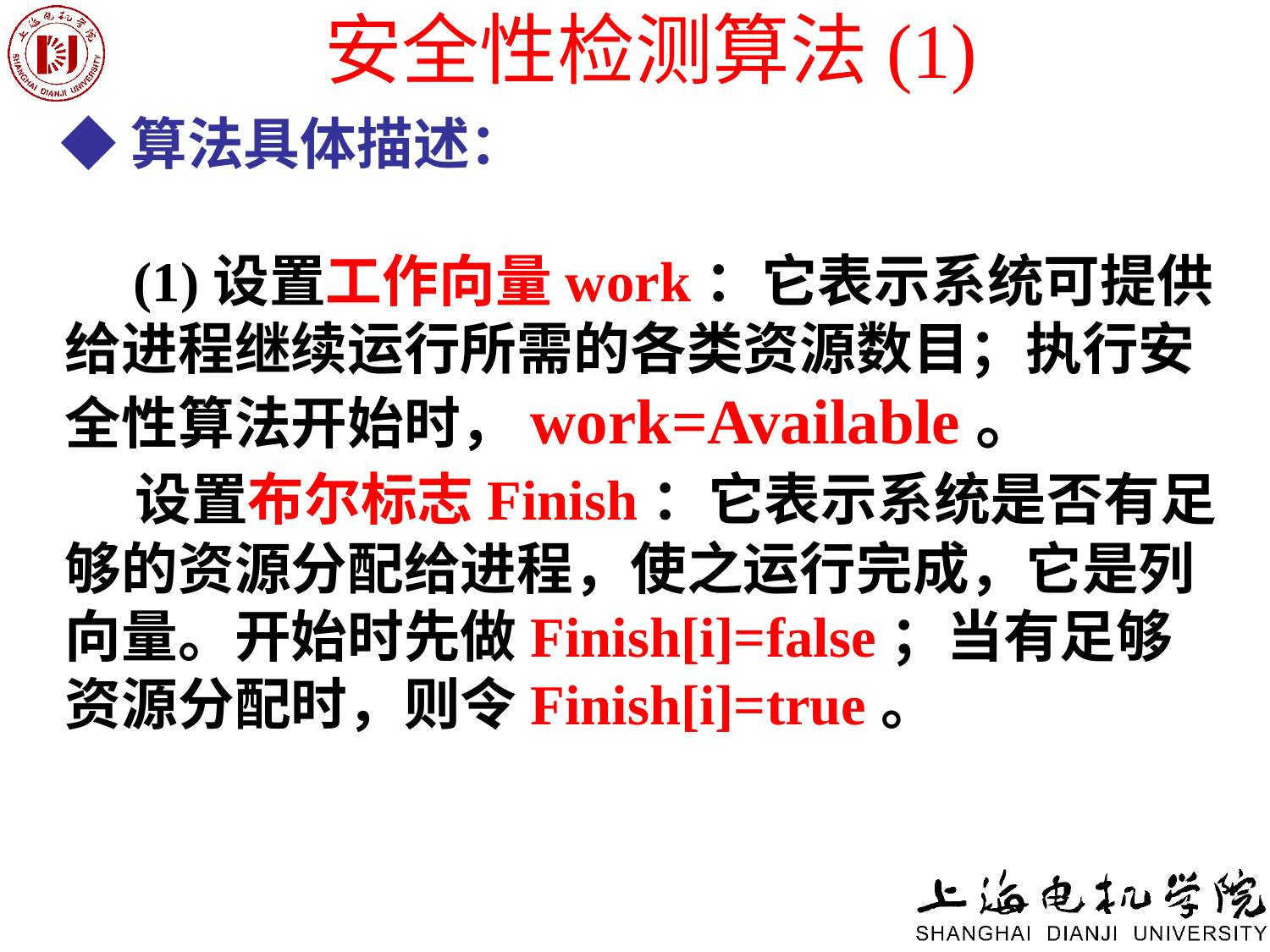

# 安全性检测算法(1)
◆算法具体描述：
   (1)设置工作向量work：它表示系统可提供给进程继续运行所需的各类资源数目；执行安全性算法开始时，work=Available。
  设置布尔标志Finish：它表示系统是否有足够的资源分配给进程，使之运行完成，它是列向量。开始时先做Finish[i]=false；当有足够资源分配时，则令Finish[i]=true。